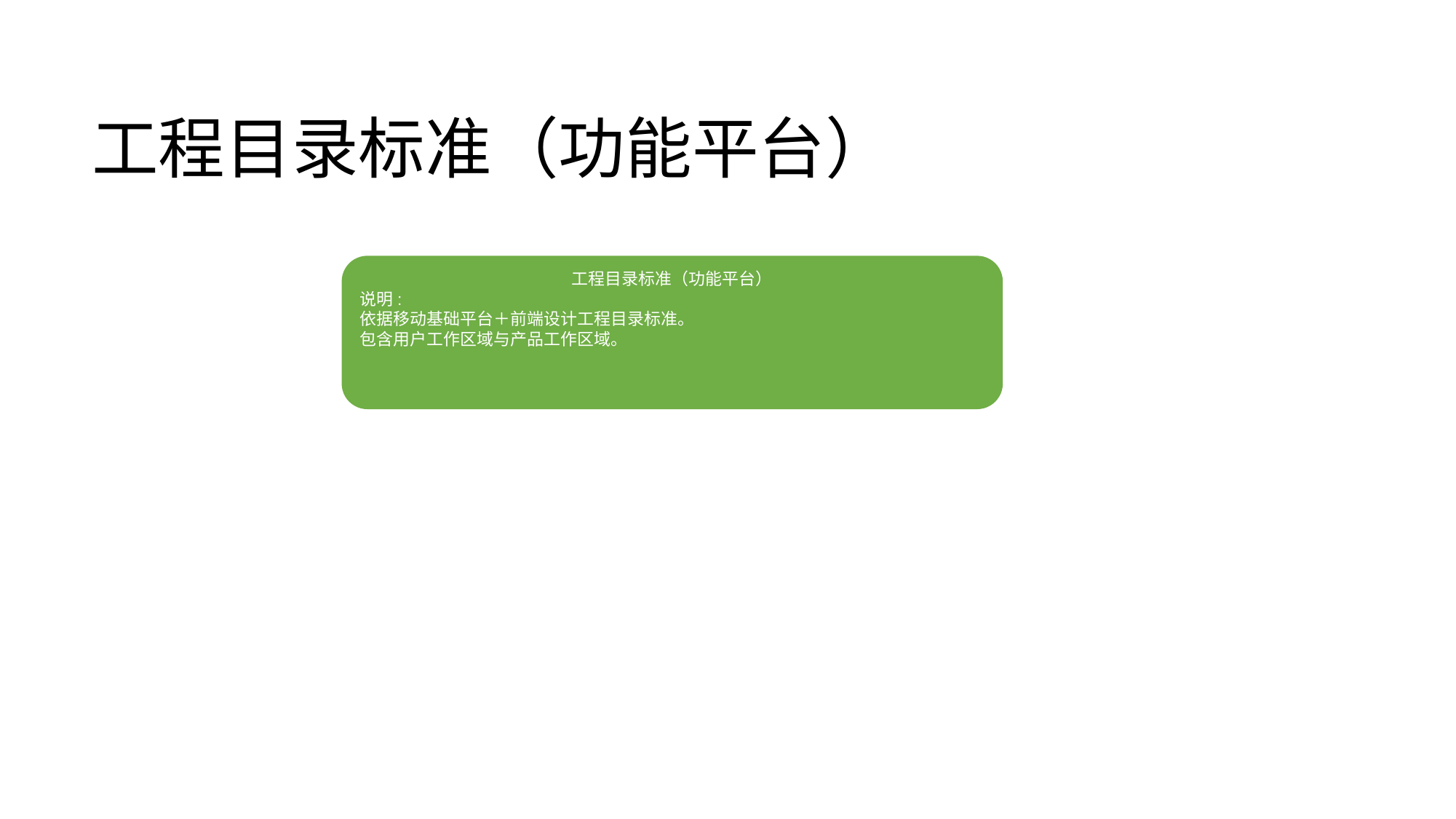

# 工程目录标准（功能平台）

工程目录标准（功能平台）
说明:
依据移动基础平台＋前端设计工程目录标准。
包含用户工作区域与产品工作区域。